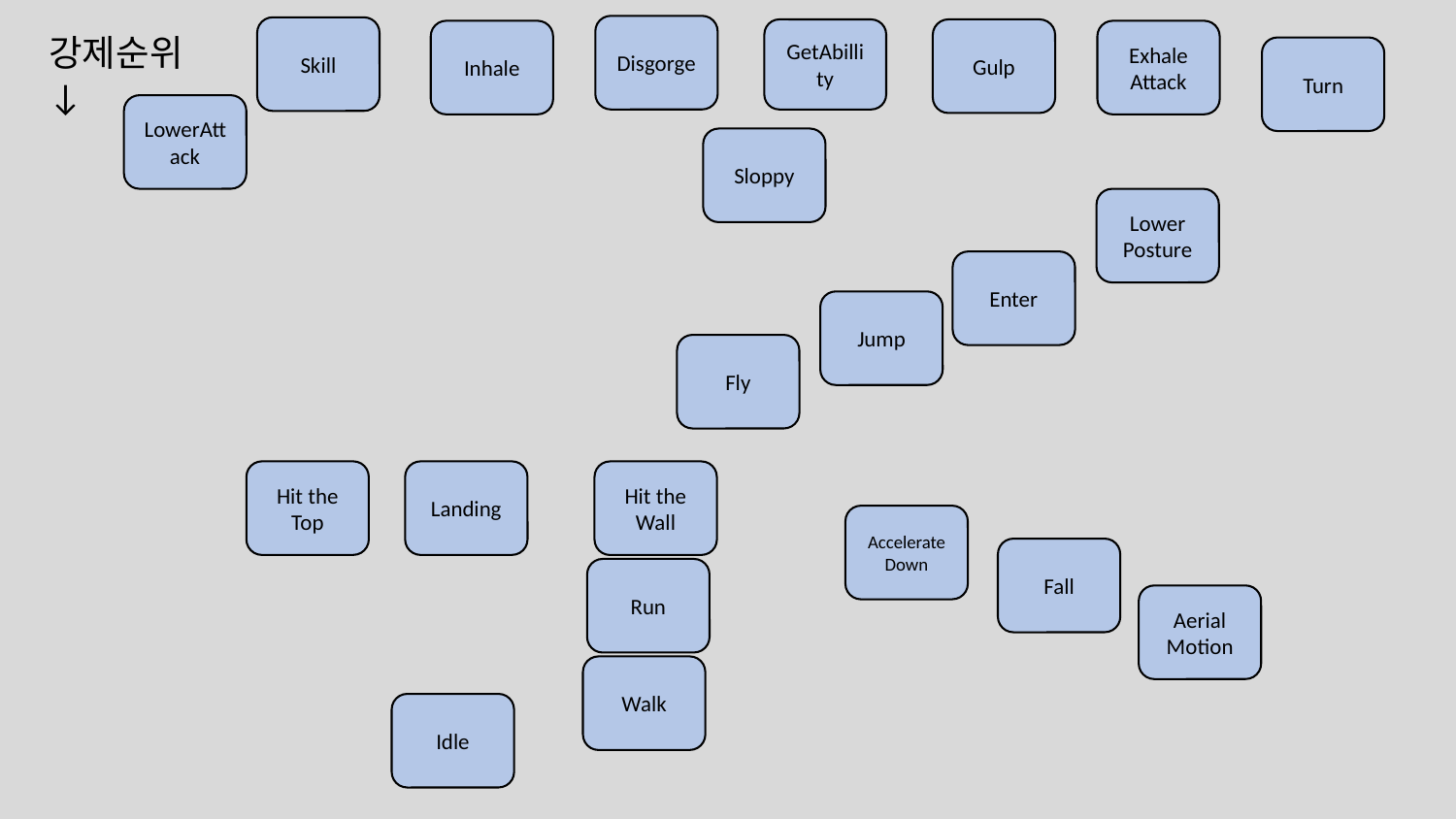

Disgorge
Skill
GetAbillity
Gulp
Inhale
Exhale
Attack
강제순위
↓
Turn
LowerAttack
Sloppy
Lower
Posture
Enter
Jump
Fly
Hit the Top
Landing
Hit the Wall
Accelerate Down
Fall
Run
Aerial
Motion
Walk
Idle